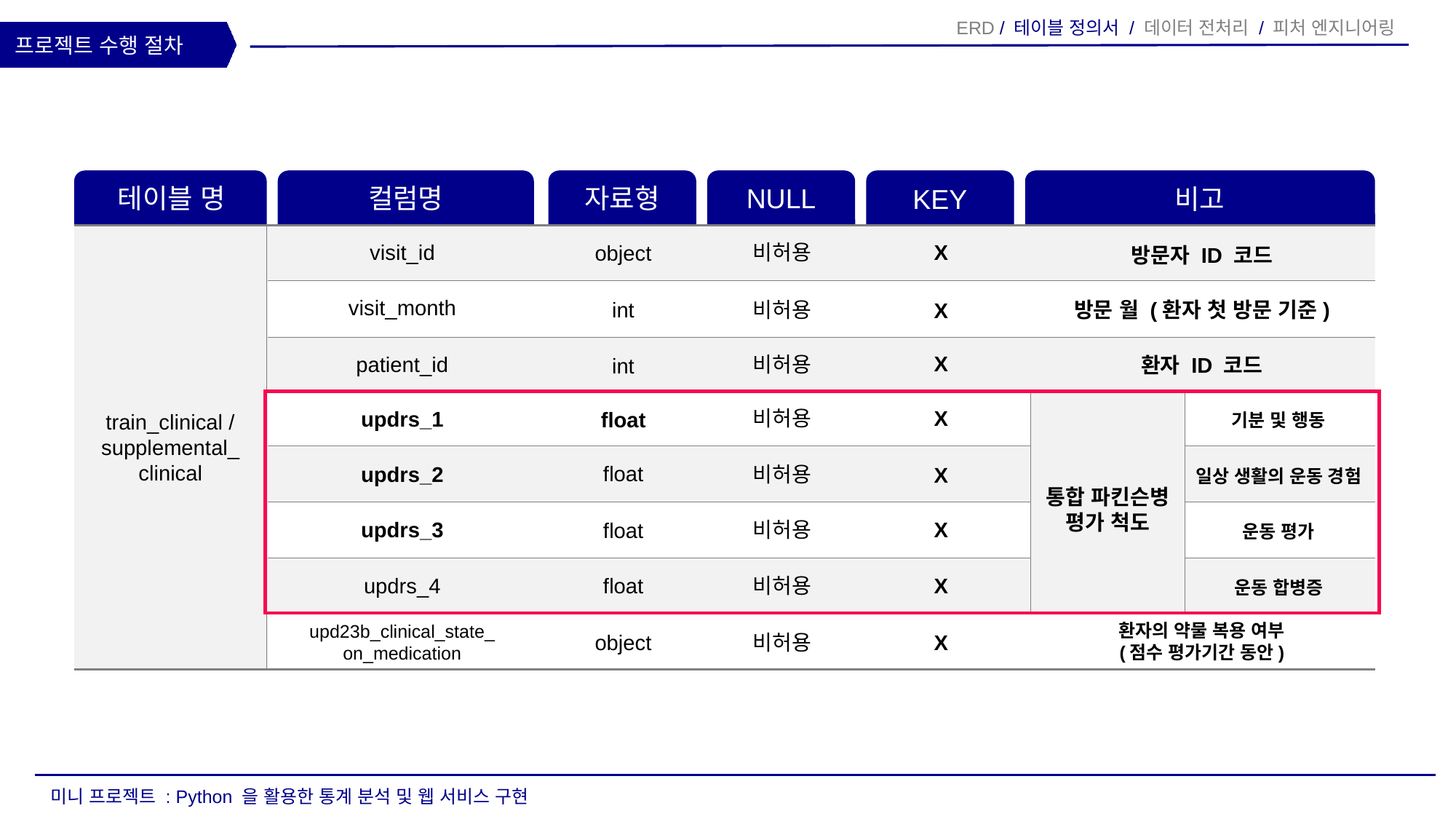

ERD / 테이블 정의서 / 데이터 전처리 / 피처 엔지니어링

프로젝트 수행 절차

테이블 명
자료형
NULL
컬럼명
비고
KEY

비허용
X
visit_id
object
방문자 ID 코드

visit_month
int
비허용
방문 월 (환자 첫 방문 기준)
X

X
patient_id
비허용
환자 ID 코드
int

비허용
X
updrs_1
float
train_clinical /
supplemental_
clinical
기분 및 행동

float
updrs_2
비허용
X
일상 생활의 운동 경험
통합 파킨슨병
평가 척도

비허용
X
updrs_3
float
운동 평가

updrs_4
비허용
X
float
운동 합병증

환자의 약물 복용 여부
(점수 평가기간 동안)
upd23b_clinical_state_
on_medication
object
비허용
X

미니 프로젝트 : Python 을 활용한 통계 분석 및 웹 서비스 구현